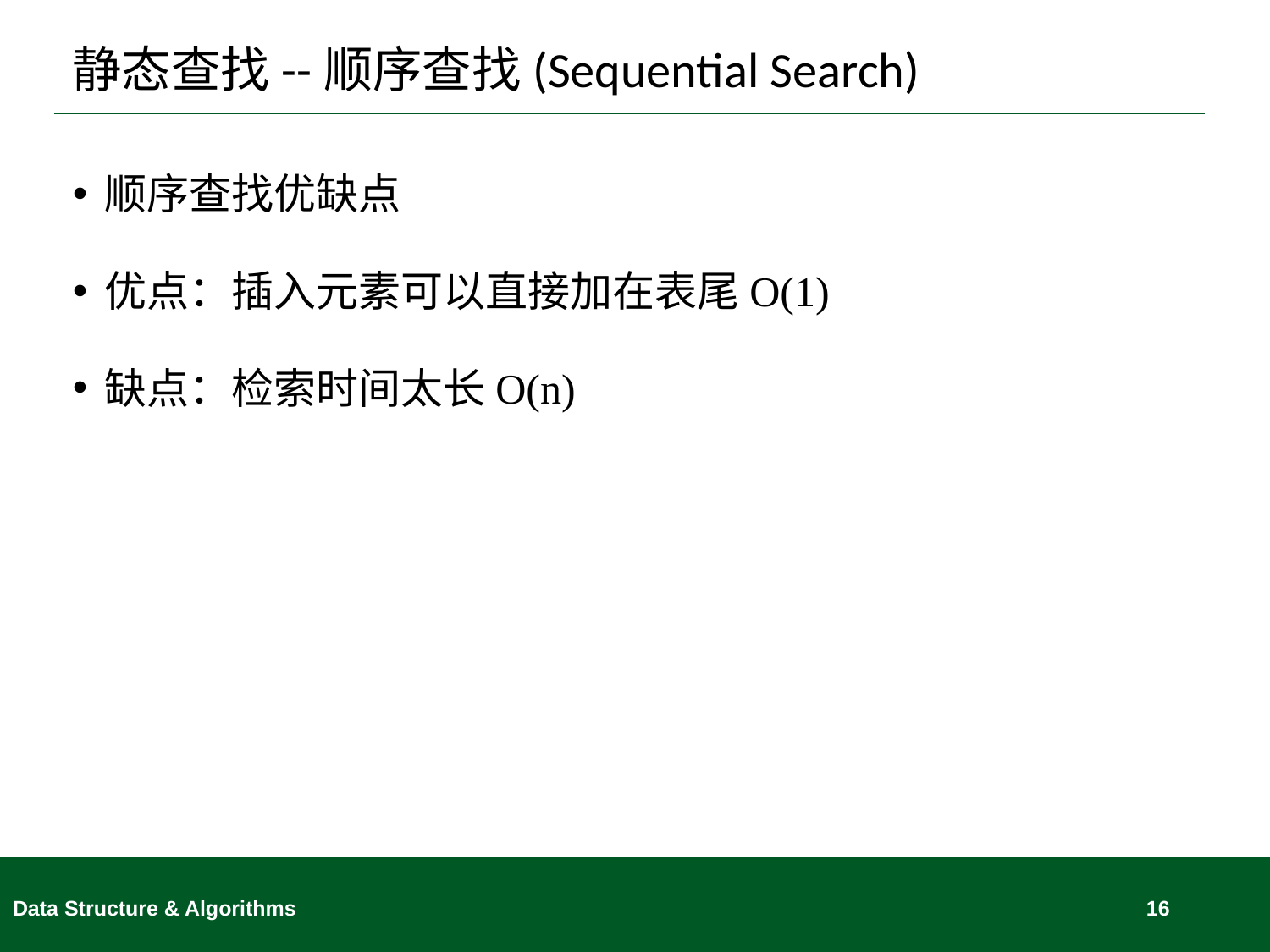

# 静态查找--顺序查找(Sequential Search)
顺序查找优缺点
优点：插入元素可以直接加在表尾O(1)
缺点：检索时间太长O(n)

Data Structure & Algorithms
16